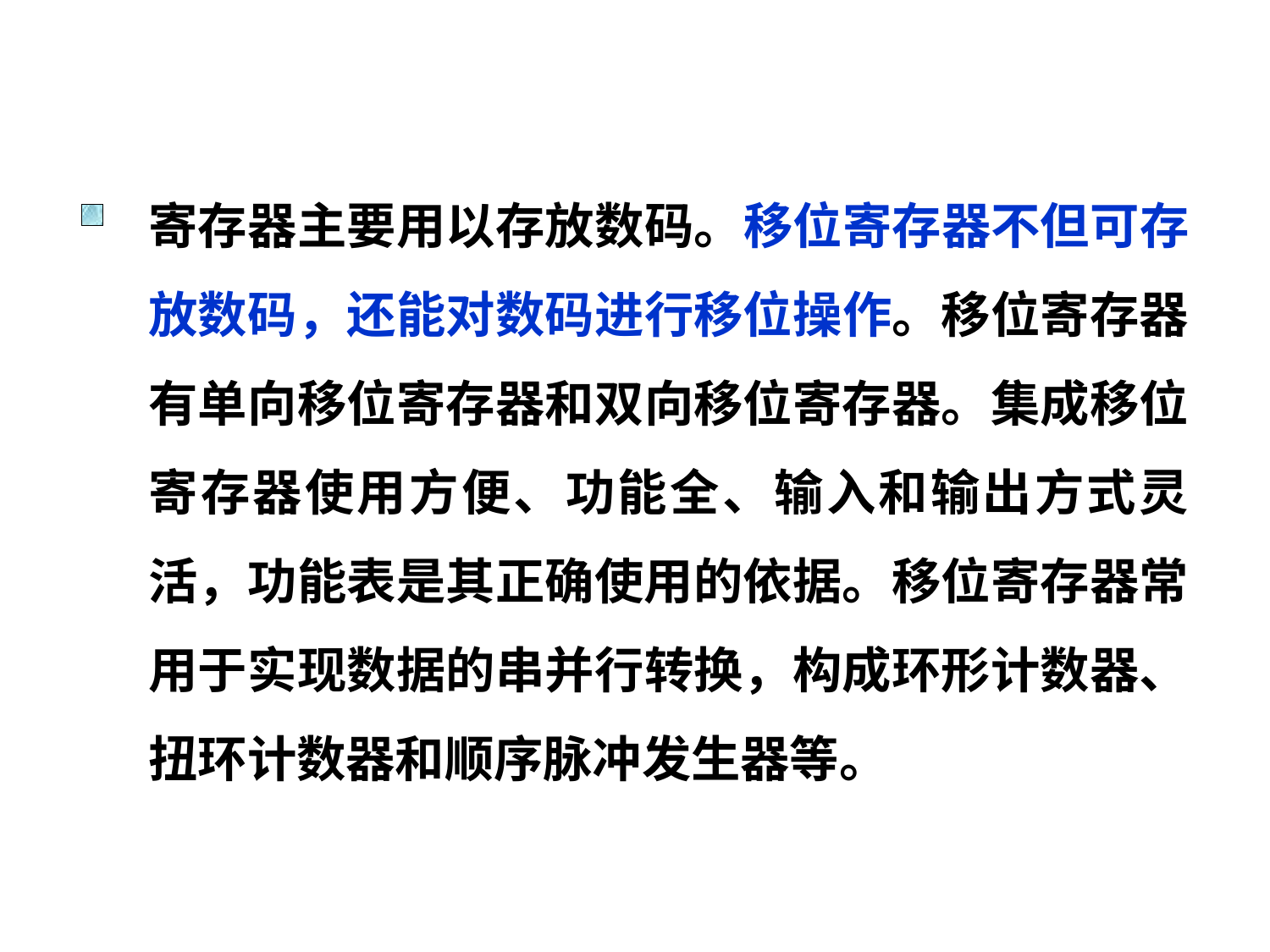

寄存器主要用以存放数码。移位寄存器不但可存放数码，还能对数码进行移位操作。移位寄存器有单向移位寄存器和双向移位寄存器。集成移位寄存器使用方便、功能全、输入和输出方式灵活，功能表是其正确使用的依据。移位寄存器常用于实现数据的串并行转换，构成环形计数器、扭环计数器和顺序脉冲发生器等。